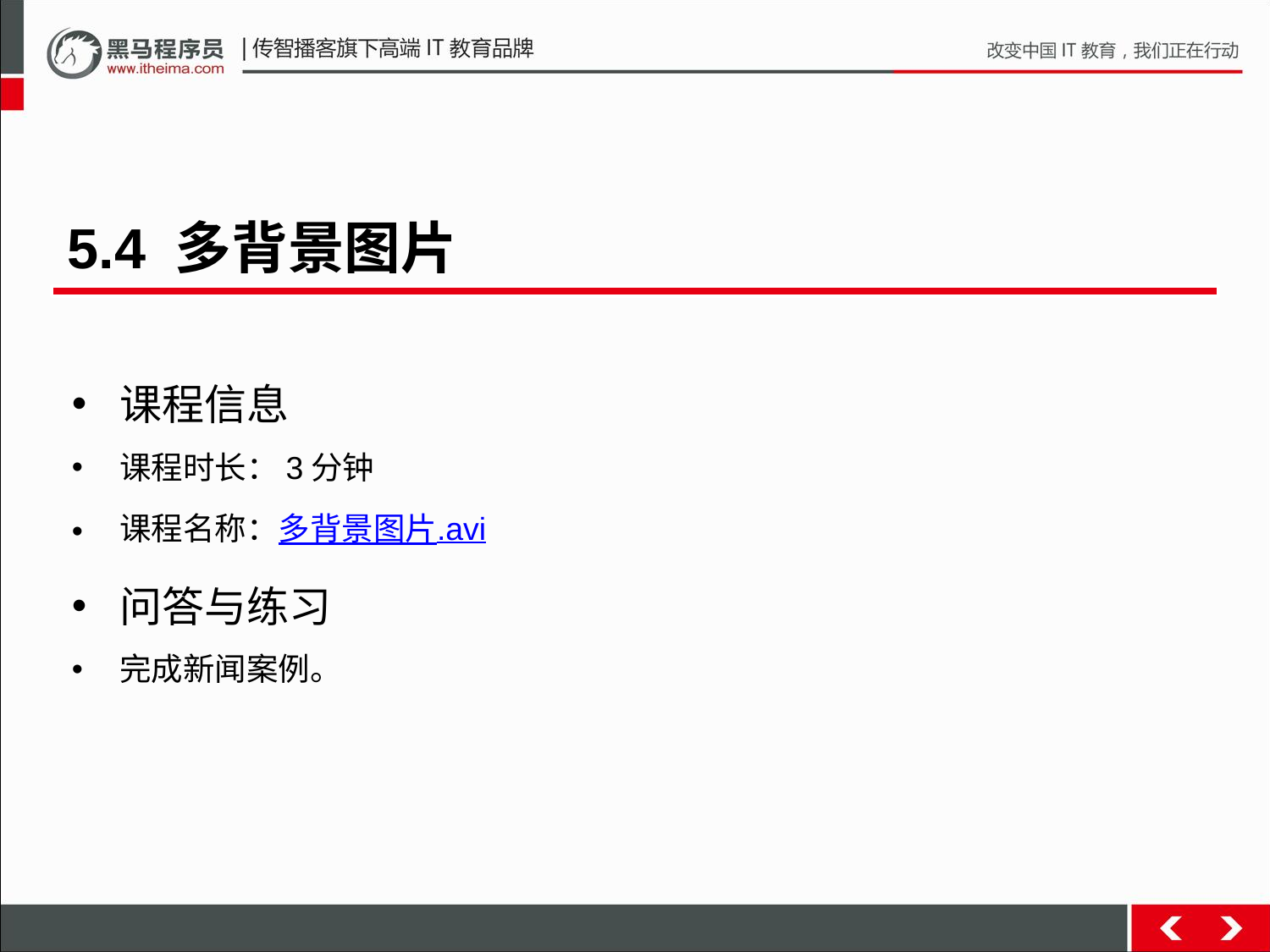

5.4 多背景图片
课程信息
课程时长：3分钟
课程名称：多背景图片.avi
问答与练习
完成新闻案例。